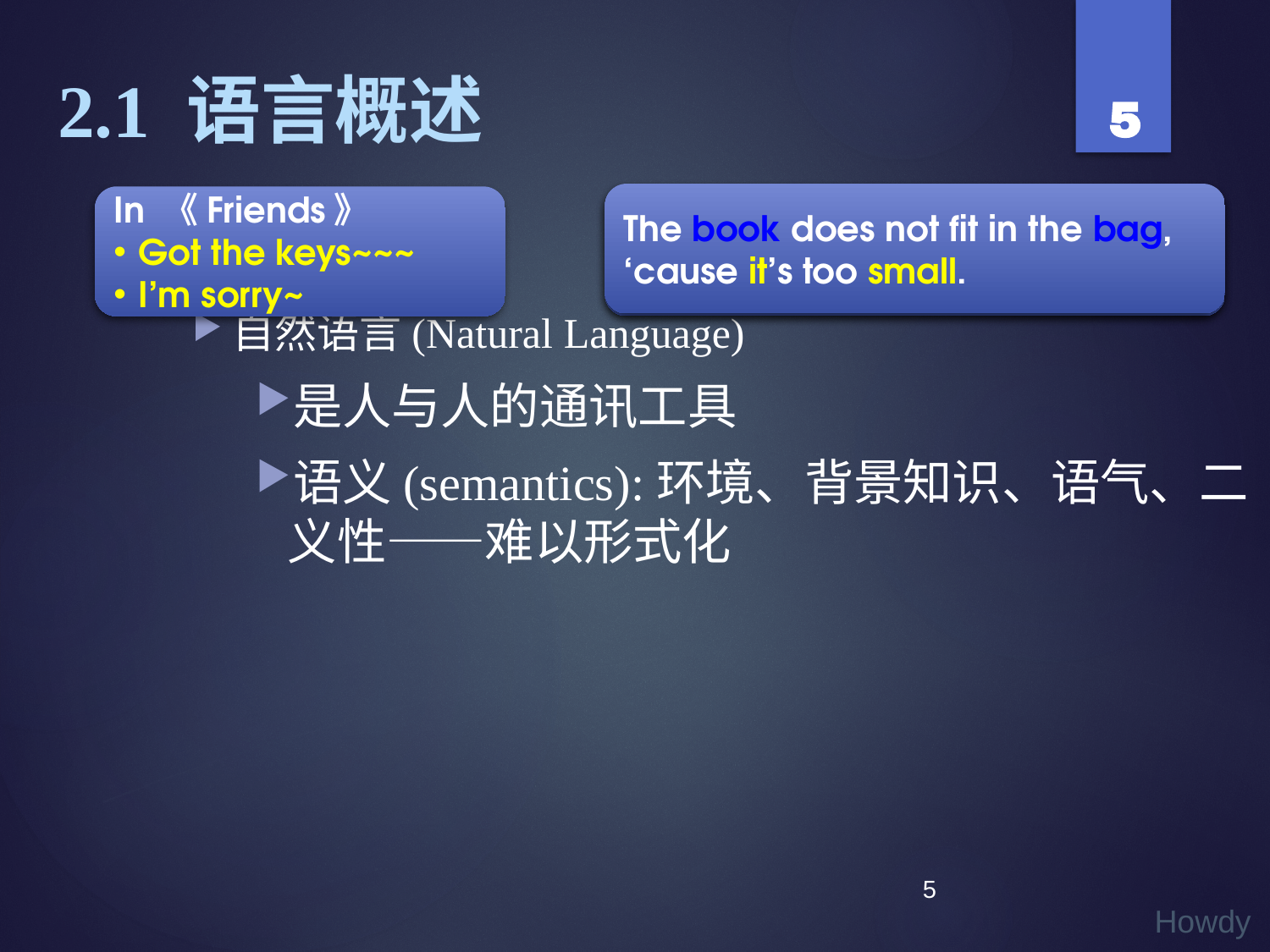

2.1 语言概述
The book does not fit in the bag, ‘cause it’s too small.
The book does not fit in the bag, ‘cause it’s too big.
In 《Friends》
Got the keys~~~
I’m sorry~
语言的特征
自然语言(Natural Language)
是人与人的通讯工具
语义(semantics):环境、背景知识、语气、二义性——难以形式化
5